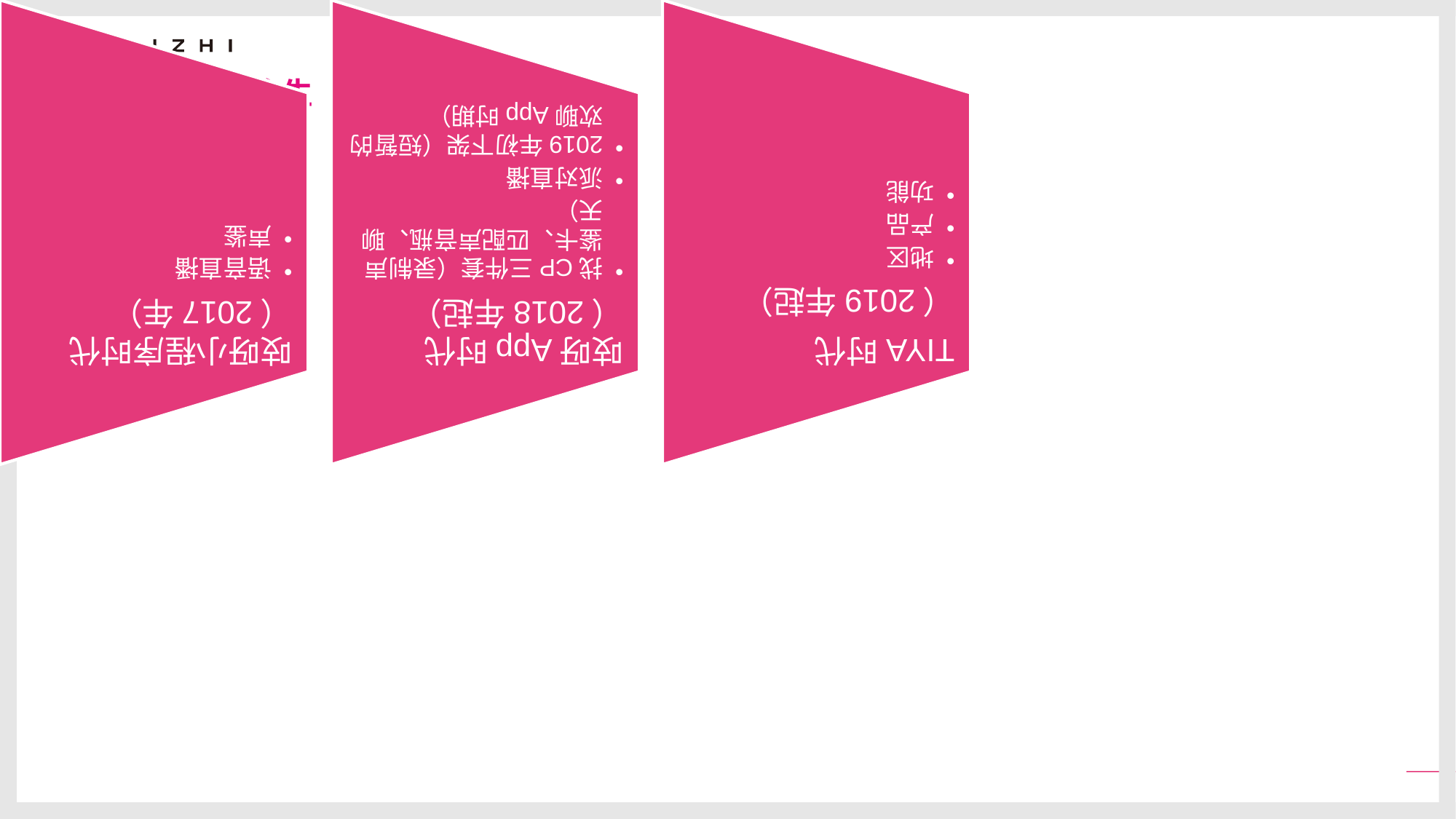

前言：前世今生
吱呀小程序时代（2017年）
语音直播
声鉴

吱呀App时代（2018年起）
找CP三件套（录制声鉴卡、匹配声音瓶、聊天）
派对直播
2019年初下架（短暂的欢聊App时期）
TIYA时代
（2019年起）
地区
产品
功能